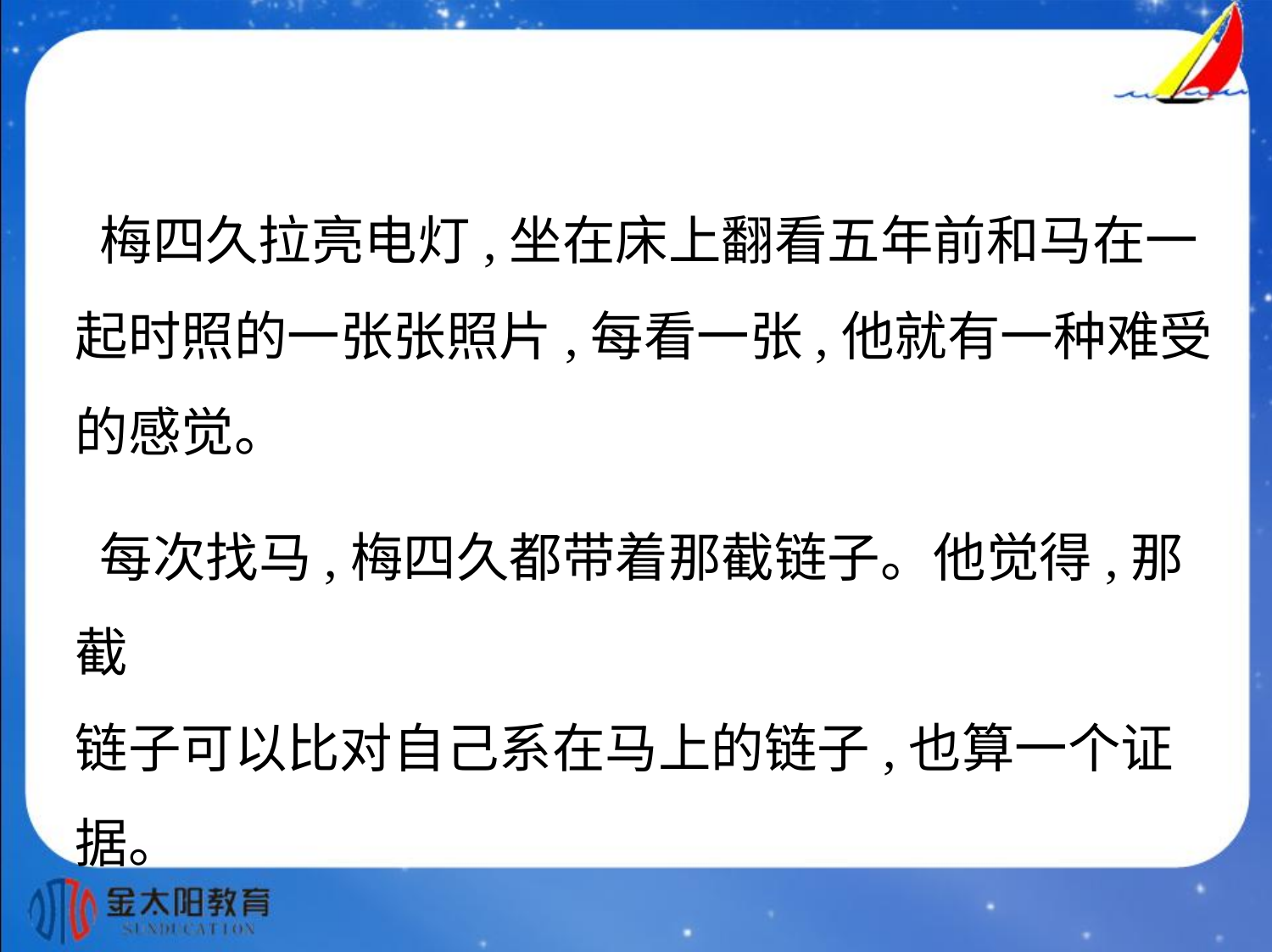

梅四久拉亮电灯,坐在床上翻看五年前和马在一
起时照的一张张照片,每看一张,他就有一种难受
的感觉。
 每次找马,梅四久都带着那截链子。他觉得,那截
链子可以比对自己系在马上的链子,也算一个证
据。